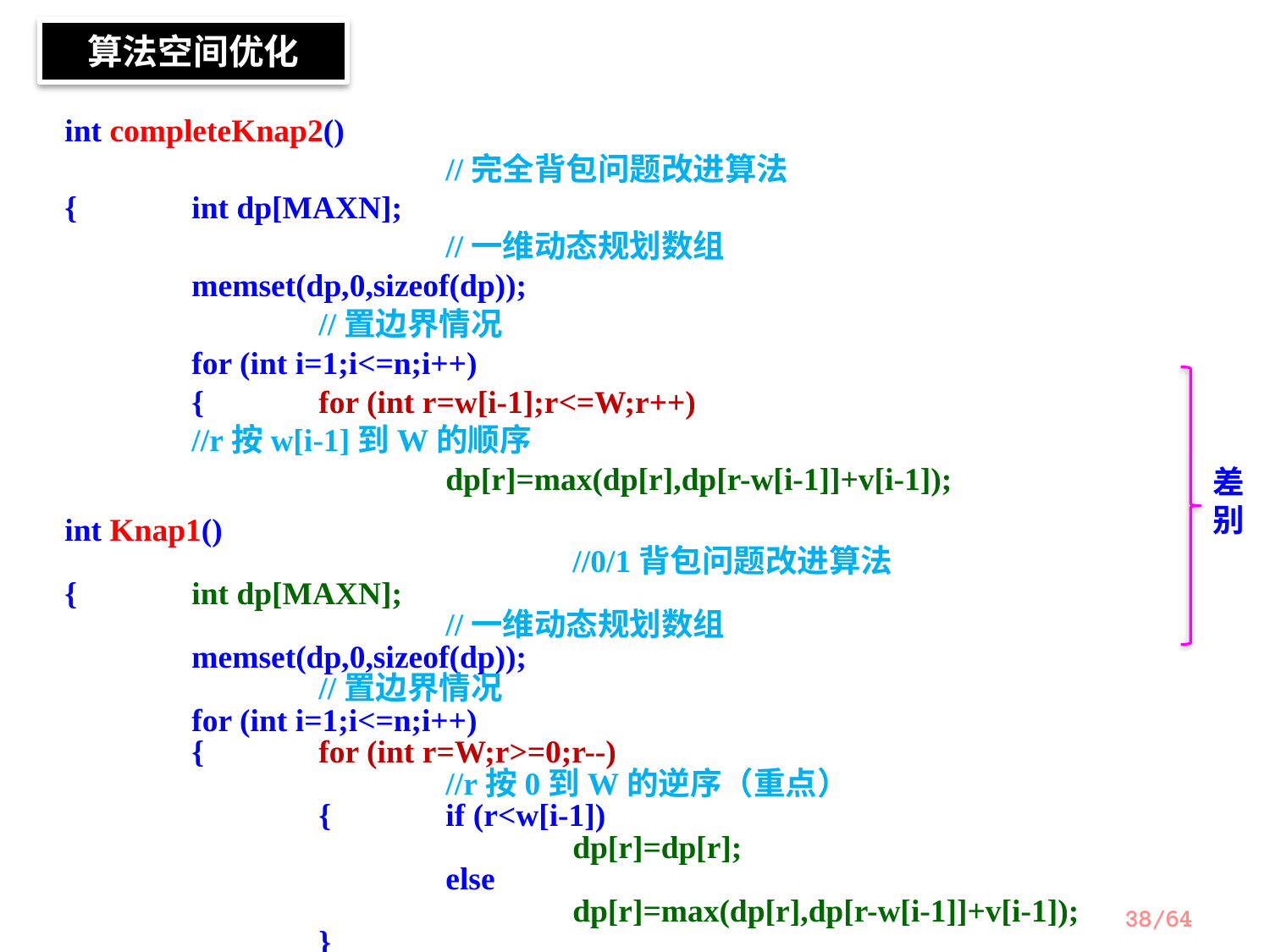

算法空间优化
int completeKnap2()									//完全背包问题改进算法
{	int dp[MAXN];									//一维动态规划数组
	memset(dp,0,sizeof(dp));							//置边界情况
	for (int i=1;i<=n;i++)
	{	for (int r=w[i-1];r<=W;r++)					//r按w[i-1]到W的顺序
			dp[r]=max(dp[r],dp[r-w[i-1]]+v[i-1]);
	}
	return dp[W];
}

差别
int Knap1()											//0/1背包问题改进算法
{	int dp[MAXN];									//一维动态规划数组
	memset(dp,0,sizeof(dp));							//置边界情况
	for (int i=1;i<=n;i++)
	{	for (int r=W;r>=0;r--)							//r按0到W的逆序（重点）
		{	if (r<w[i-1])
				dp[r]=dp[r];
			else
				dp[r]=max(dp[r],dp[r-w[i-1]]+v[i-1]);
		}
	}
	return dp[W];
}
38/64